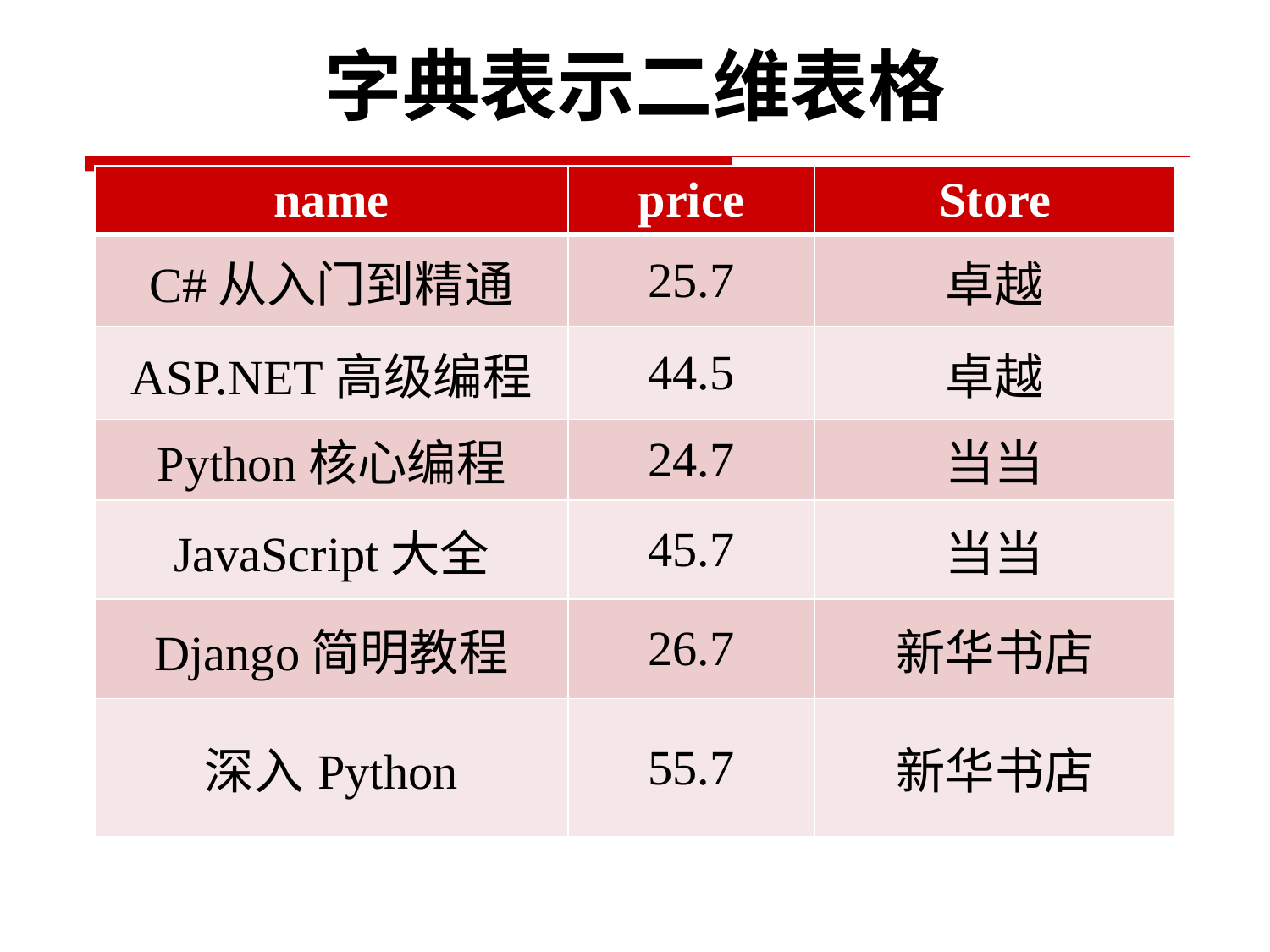

# 字典表示二维表格
| name | price | Store |
| --- | --- | --- |
| C#从入门到精通 | 25.7 | 卓越 |
| ASP.NET高级编程 | 44.5 | 卓越 |
| Python核心编程 | 24.7 | 当当 |
| JavaScript大全 | 45.7 | 当当 |
| Django简明教程 | 26.7 | 新华书店 |
| 深入Python | 55.7 | 新华书店 |
36